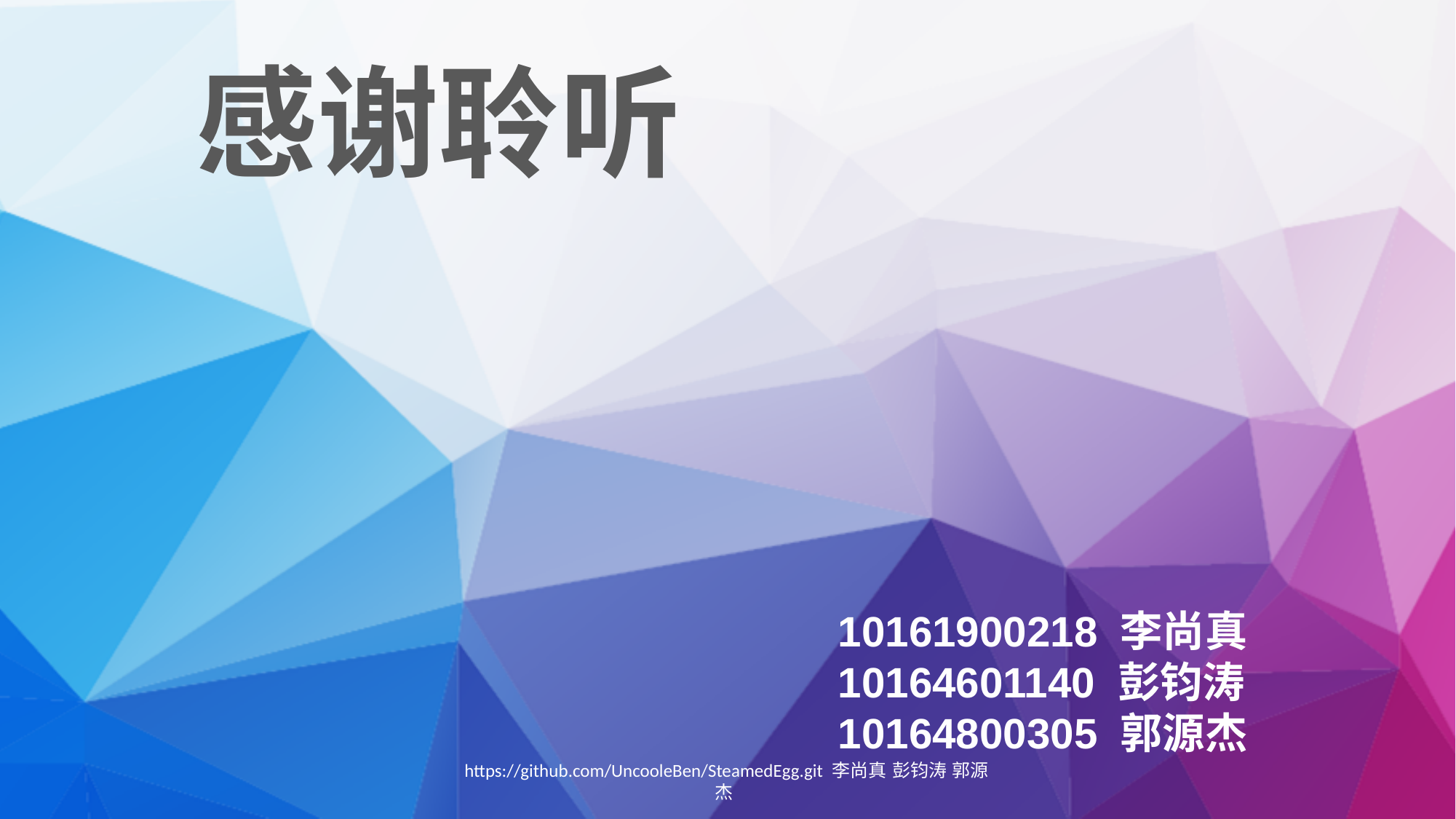

感谢聆听
10161900218 李尚真
10164601140 彭钧涛
10164800305 郭源杰

https://github.com/UncooleBen/SteamedEgg.git 李尚真 彭钧涛 郭源杰
17